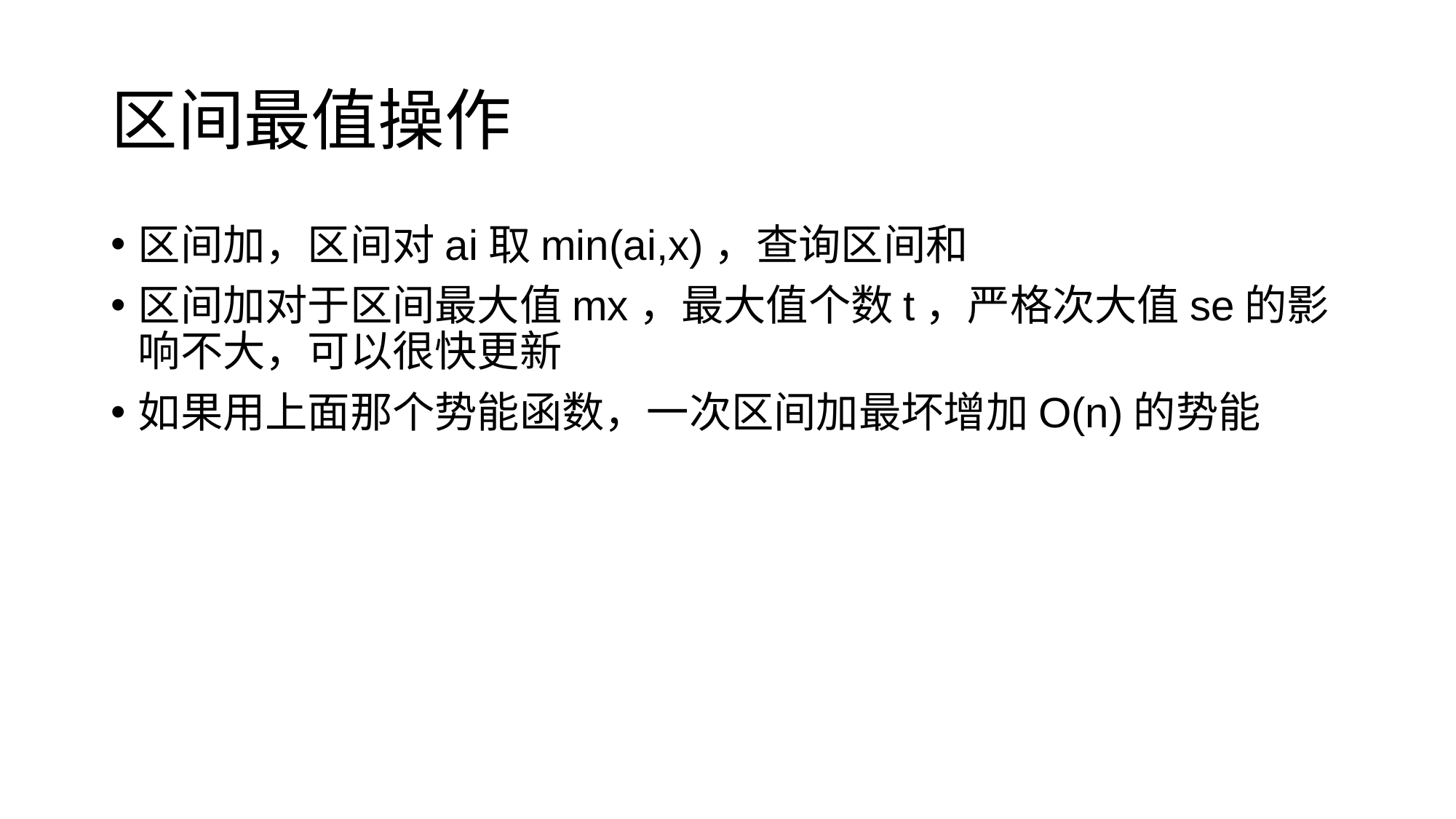

# 区间最值操作
区间加，区间对ai取min(ai,x)，查询区间和
区间加对于区间最大值mx，最大值个数t，严格次大值se的影响不大，可以很快更新
如果用上面那个势能函数，一次区间加最坏增加O(n)的势能